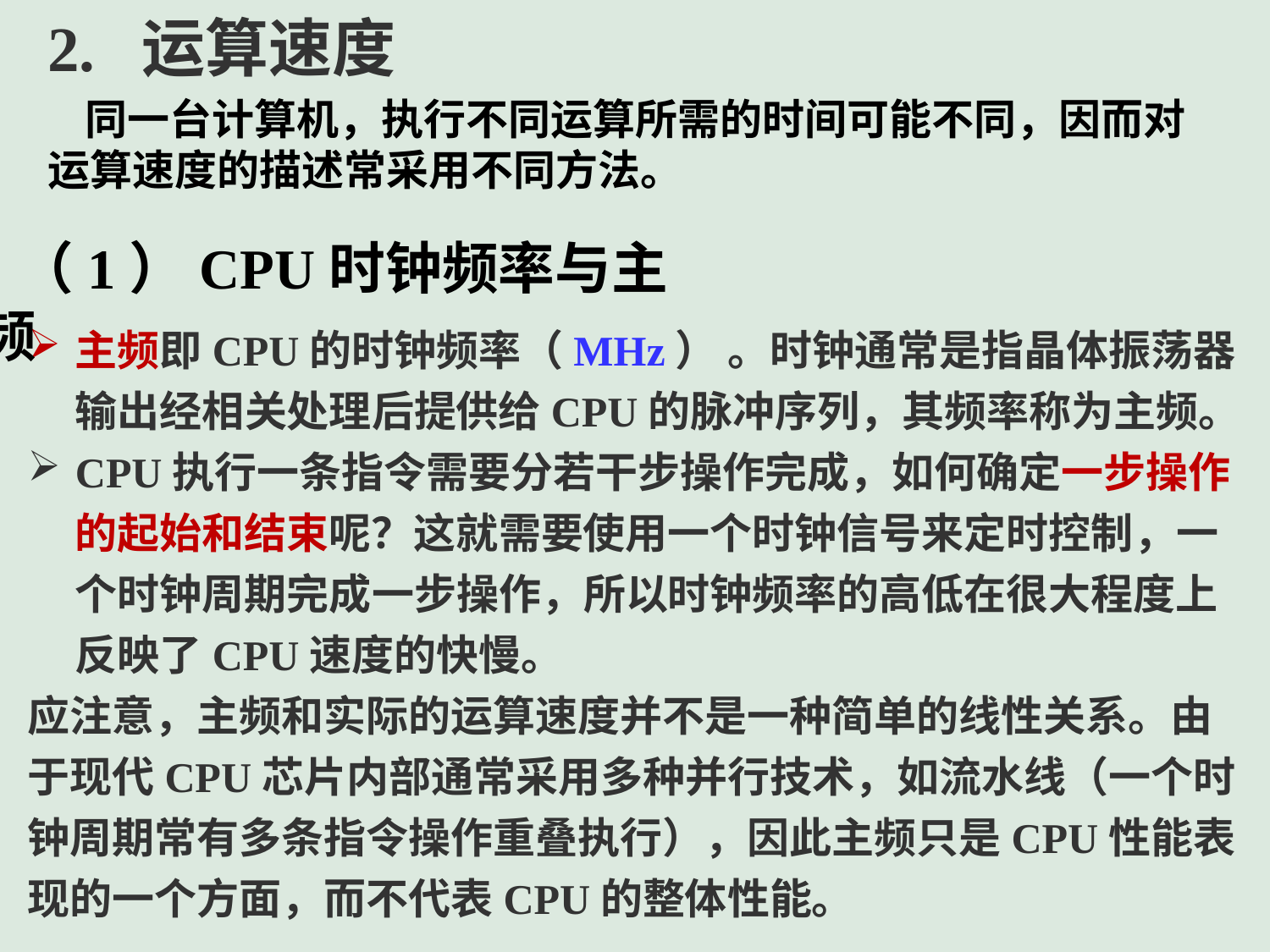

2.  运算速度
同一台计算机，执行不同运算所需的时间可能不同，因而对运算速度的描述常采用不同方法。
（1）CPU时钟频率与主频
主频即CPU的时钟频率（MHz） 。时钟通常是指晶体振荡器输出经相关处理后提供给CPU的脉冲序列，其频率称为主频。
CPU执行一条指令需要分若干步操作完成，如何确定一步操作的起始和结束呢？这就需要使用一个时钟信号来定时控制，一个时钟周期完成一步操作，所以时钟频率的高低在很大程度上反映了CPU速度的快慢。
应注意，主频和实际的运算速度并不是一种简单的线性关系。由于现代CPU芯片内部通常采用多种并行技术，如流水线（一个时钟周期常有多条指令操作重叠执行），因此主频只是CPU性能表现的一个方面，而不代表CPU的整体性能。